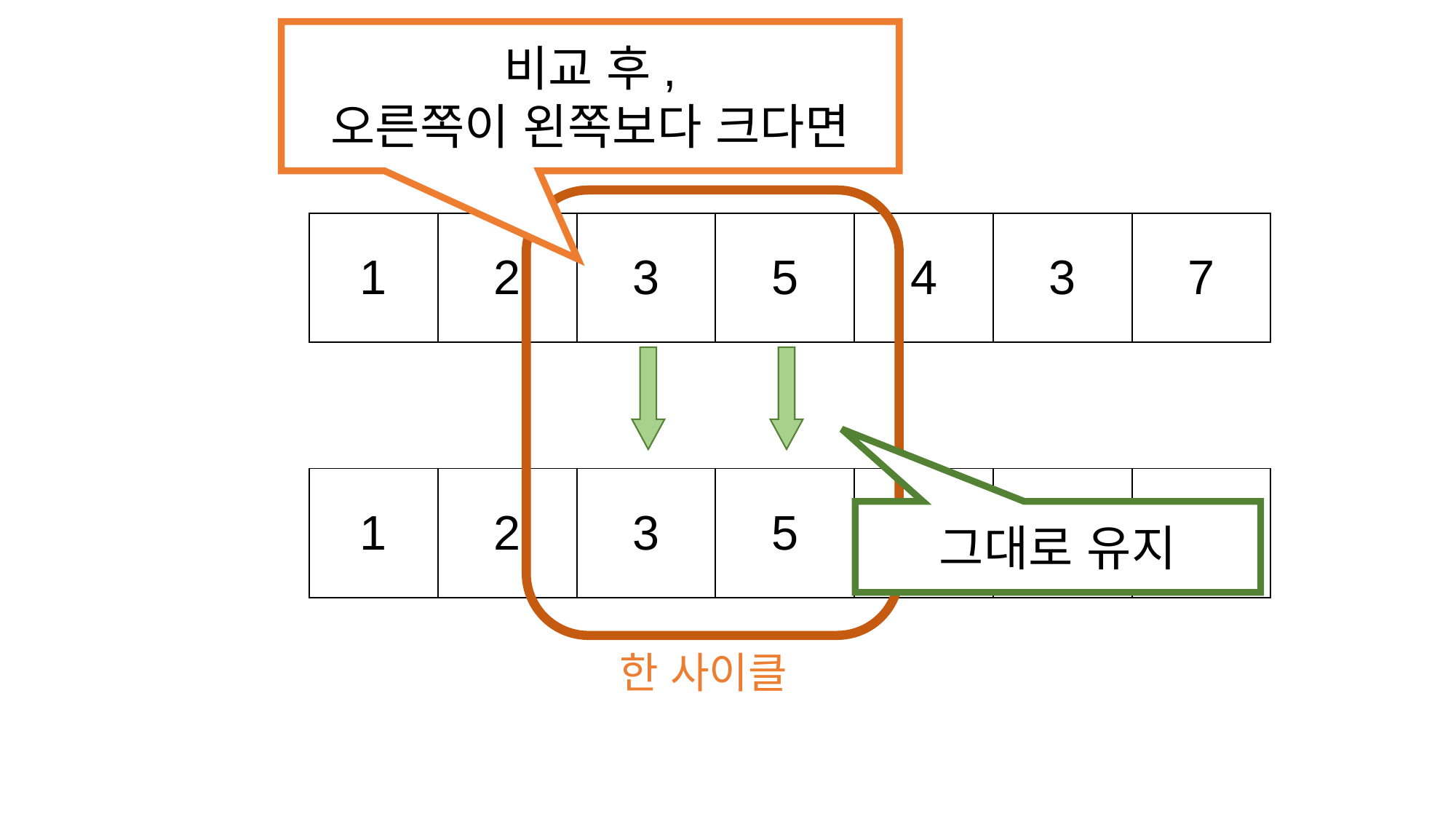

비교 후,
오른쪽이 왼쪽보다 크다면

| 1 | 2 | 3 | 5 | 4 | 3 | 7 |
| --- | --- | --- | --- | --- | --- | --- |

| 1 | 2 | 3 | 5 | 4 | 3 | 7 |
| --- | --- | --- | --- | --- | --- | --- |
그대로 유지
한 사이클